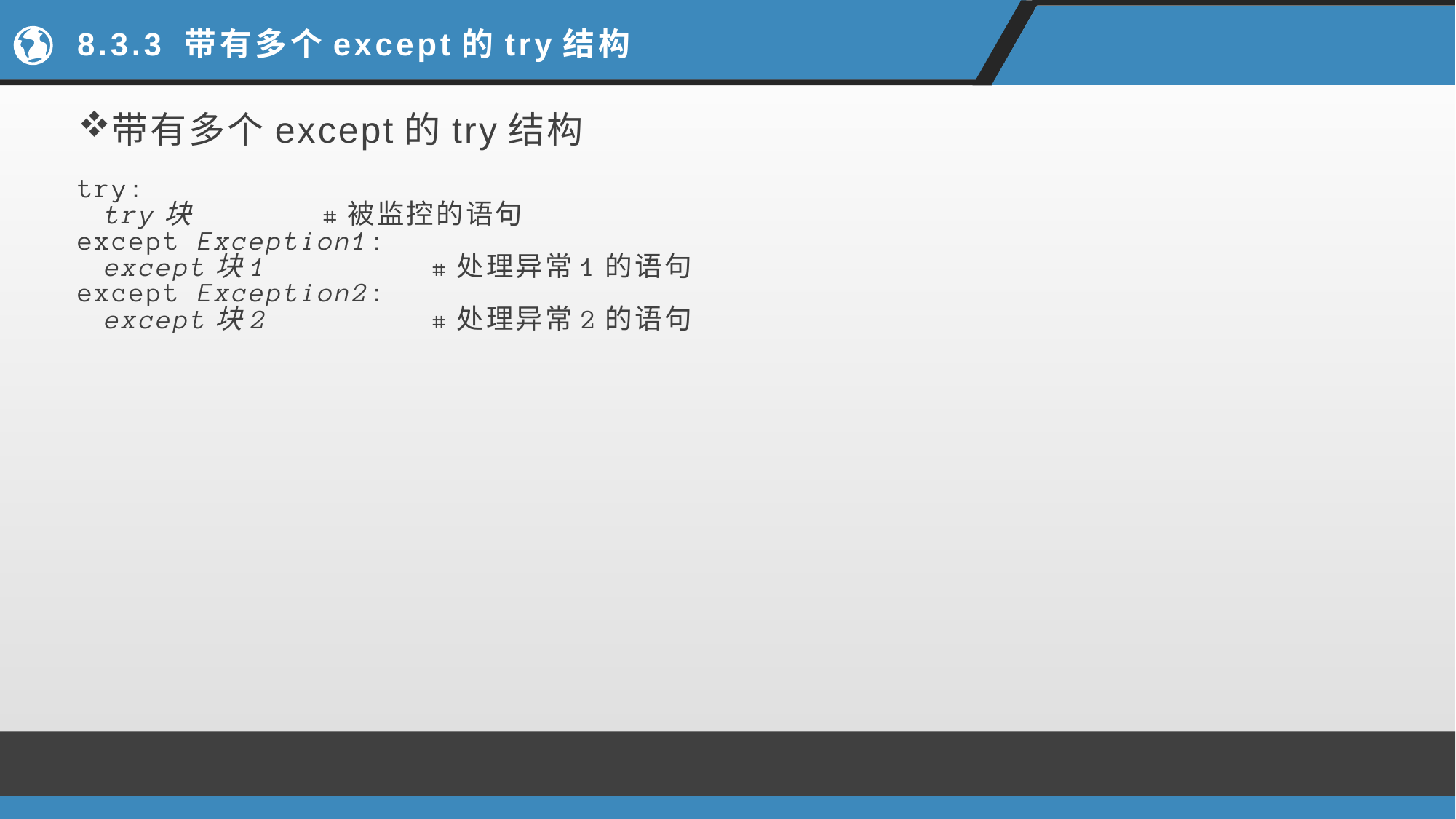

# 8.3.3 带有多个except的try结构

带有多个except的try结构

try:
	try块		#被监控的语句
except Exception1:
	except块1		#处理异常1的语句
except Exception2:
	except块2		#处理异常2的语句